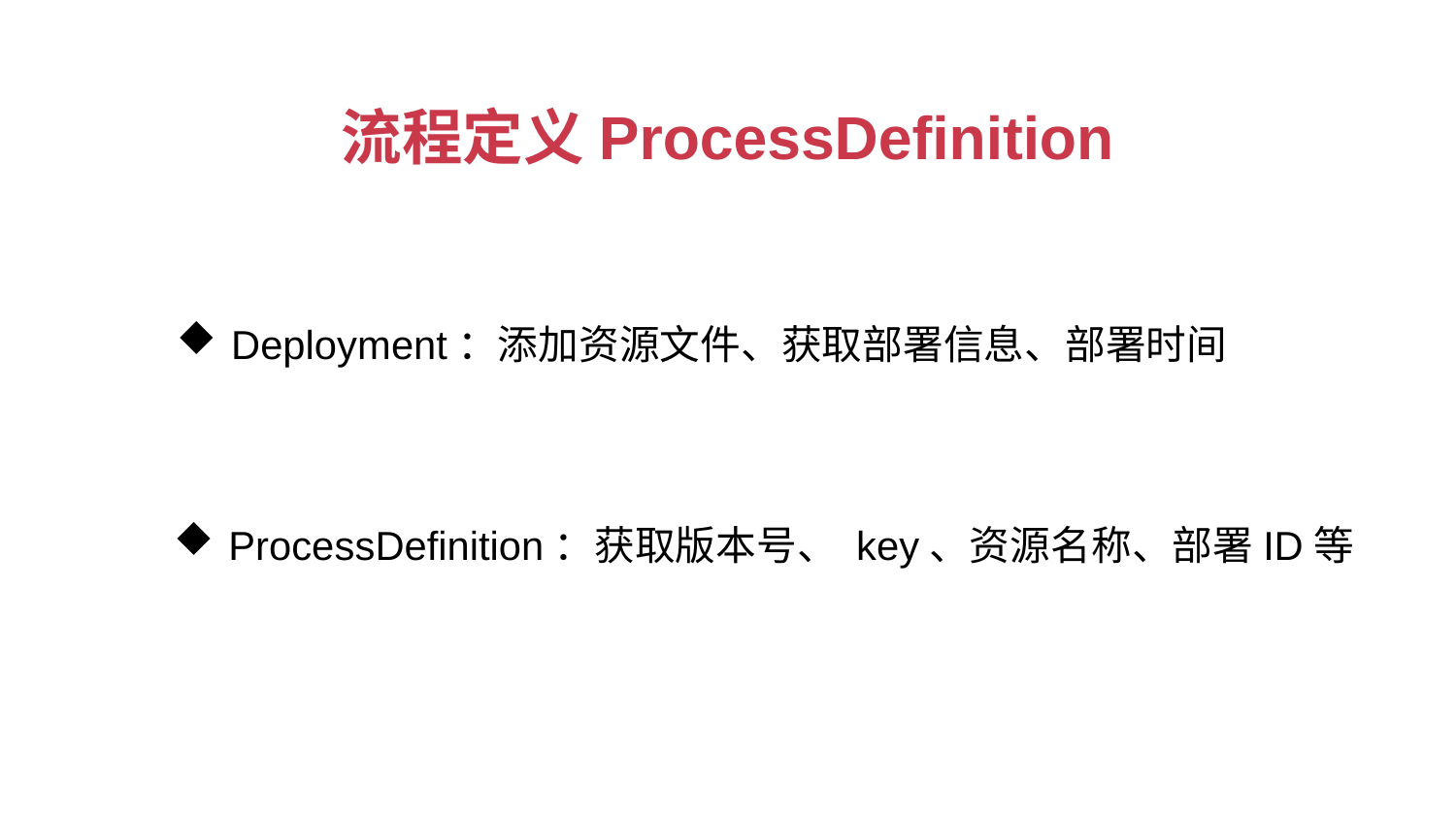

流程定义ProcessDefinition
Deployment：添加资源文件、获取部署信息、部署时间
ProcessDefinition：获取版本号、 key、资源名称、部署ID等